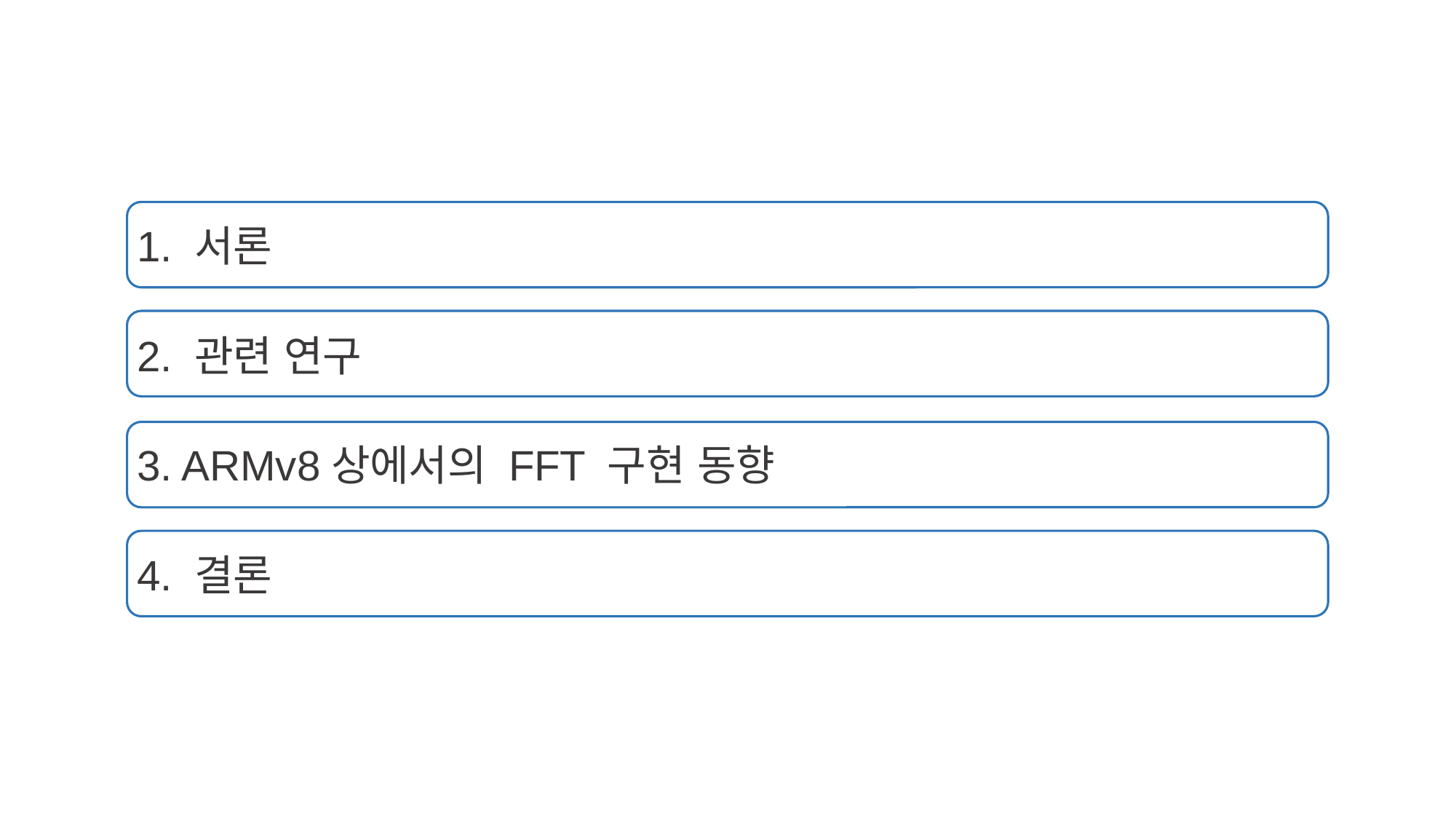

1. 서론
2. 관련 연구
3. ARMv8상에서의 FFT 구현 동향
4. 결론